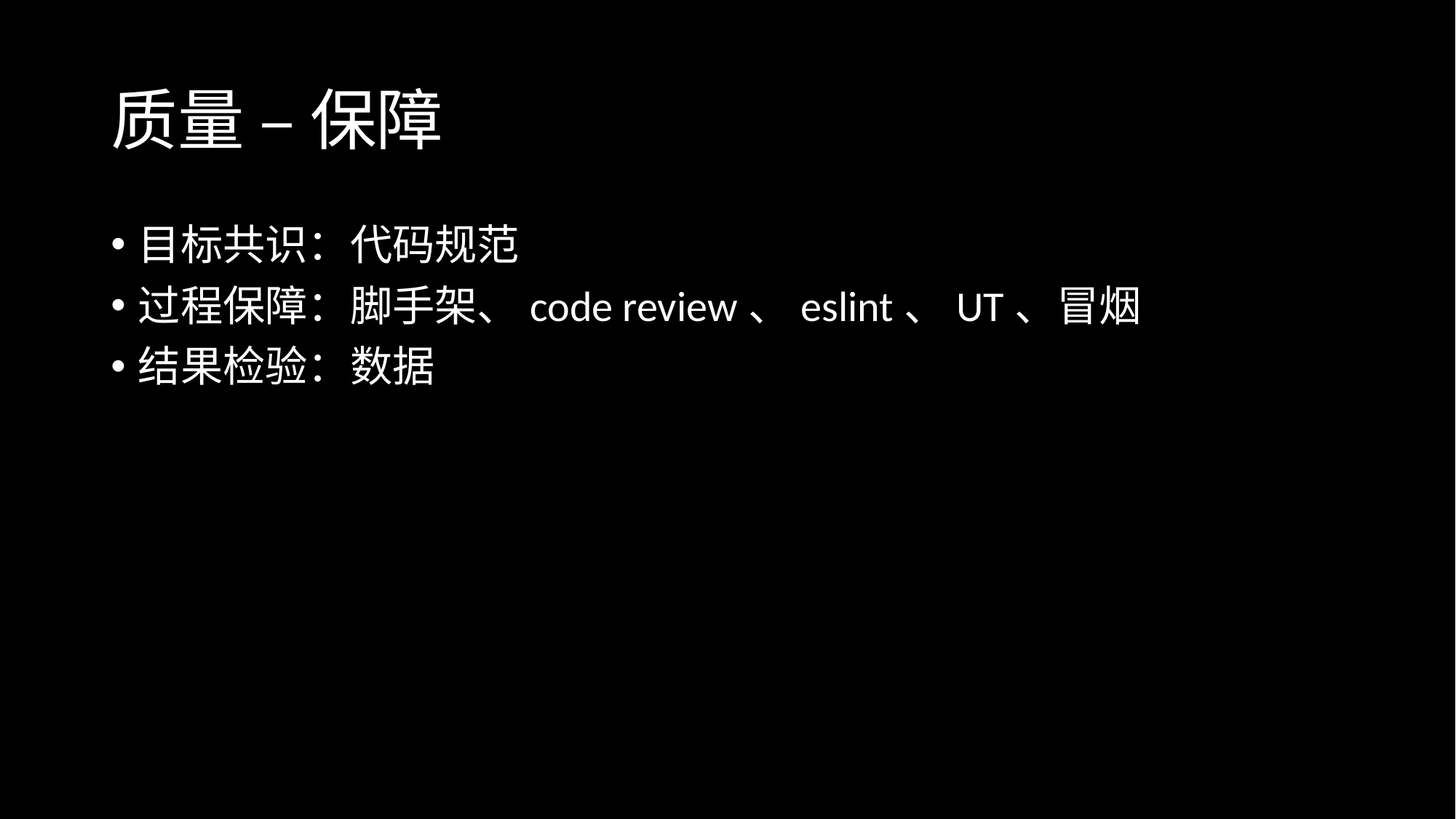

# 质量 – 保障
目标共识：代码规范
过程保障：脚手架、code review、eslint、UT、冒烟
结果检验：数据